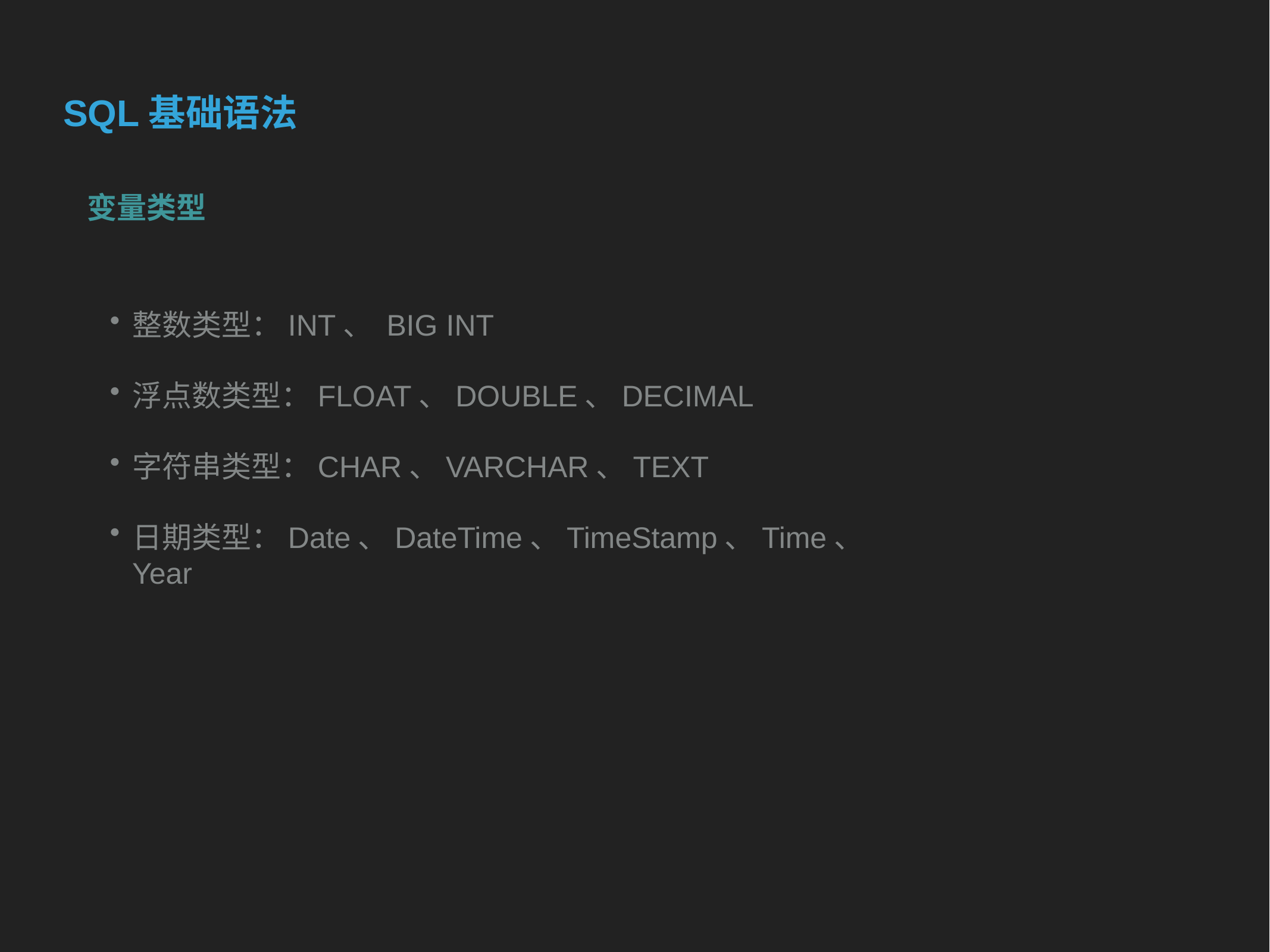

SQL基础语法
变量类型
整数类型：INT、 BIG INT
浮点数类型：FLOAT、DOUBLE、DECIMAL
字符串类型：CHAR、VARCHAR、TEXT
日期类型：Date、DateTime、TimeStamp、Time、Year